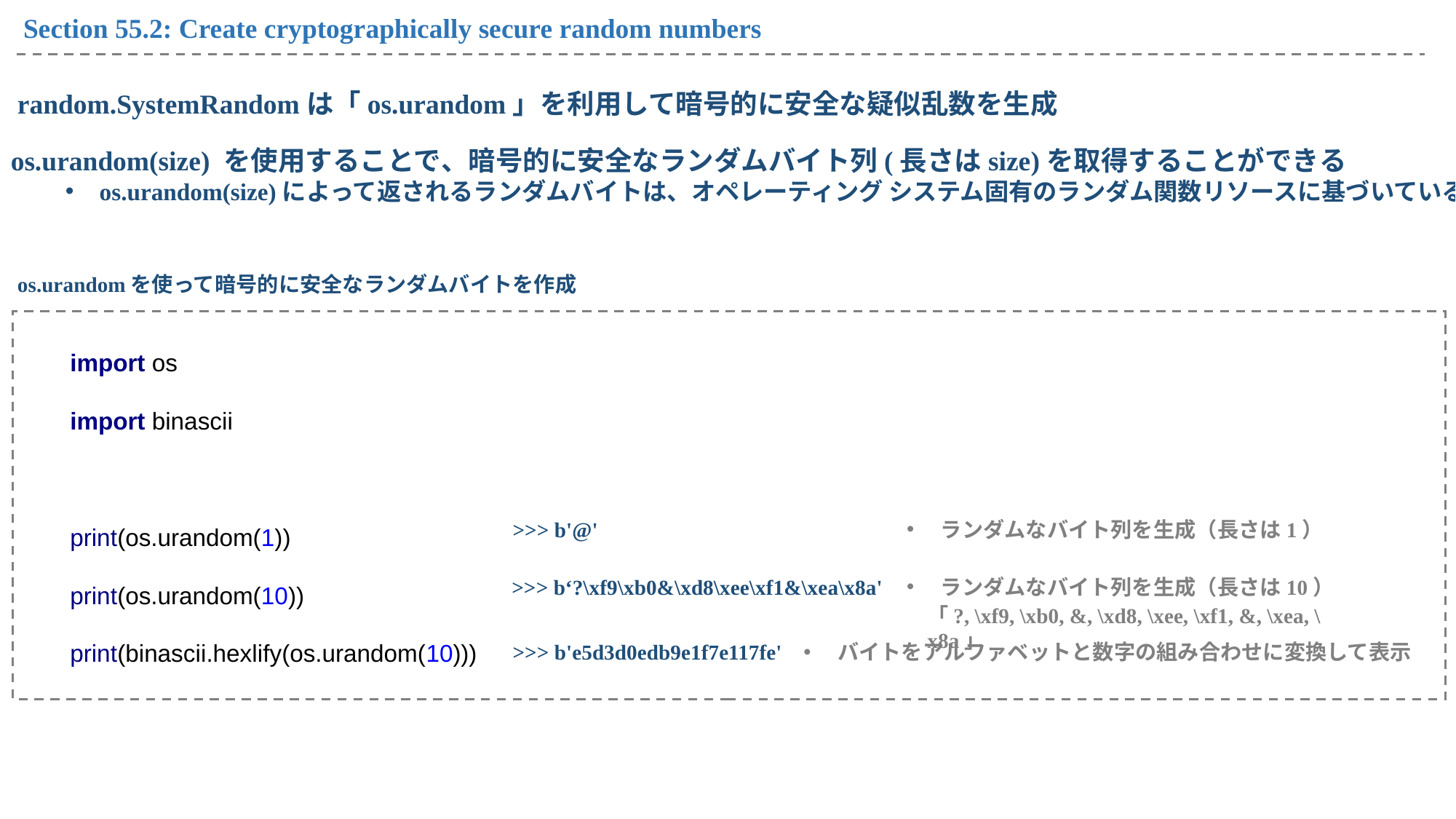

Section 55.2: Create cryptographically secure random numbers
random.SystemRandomは「os.urandom」を利用して暗号的に安全な疑似乱数を生成
os.urandom(size) を使用することで、暗号的に安全なランダムバイト列(長さはsize)を取得することができる
os.urandom(size)によって返されるランダムバイトは、オペレーティング システム固有のランダム関数リソースに基づいている
os.urandomを使って暗号的に安全なランダムバイトを作成

import os
import binascii
print(os.urandom(1))
print(os.urandom(10))
print(binascii.hexlify(os.urandom(10)))
>>> b'@'
ランダムなバイト列を生成（長さは1）
>>> b‘?\xf9\xb0&\xd8\xee\xf1&\xea\x8a'
ランダムなバイト列を生成（長さは10）
「?, \xf9, \xb0, &, \xd8, \xee, \xf1, &, \xea, \x8a」
>>> b'e5d3d0edb9e1f7e117fe'
バイトをアルファベットと数字の組み合わせに変換して表示